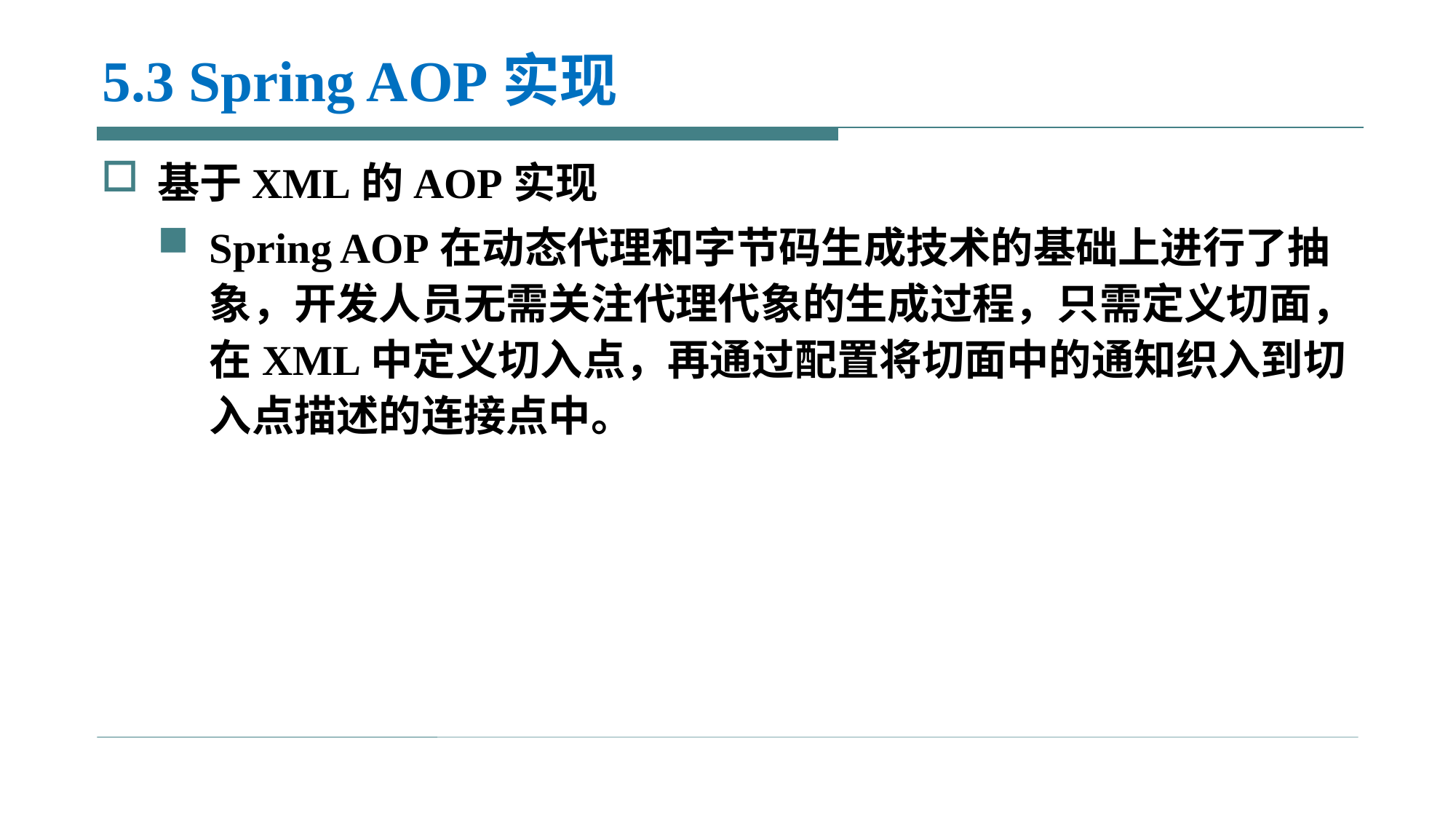

# 5.3 Spring AOP实现
基于XML的AOP实现
Spring AOP在动态代理和字节码生成技术的基础上进行了抽象，开发人员无需关注代理代象的生成过程，只需定义切面，在XML中定义切入点，再通过配置将切面中的通知织入到切入点描述的连接点中。
14